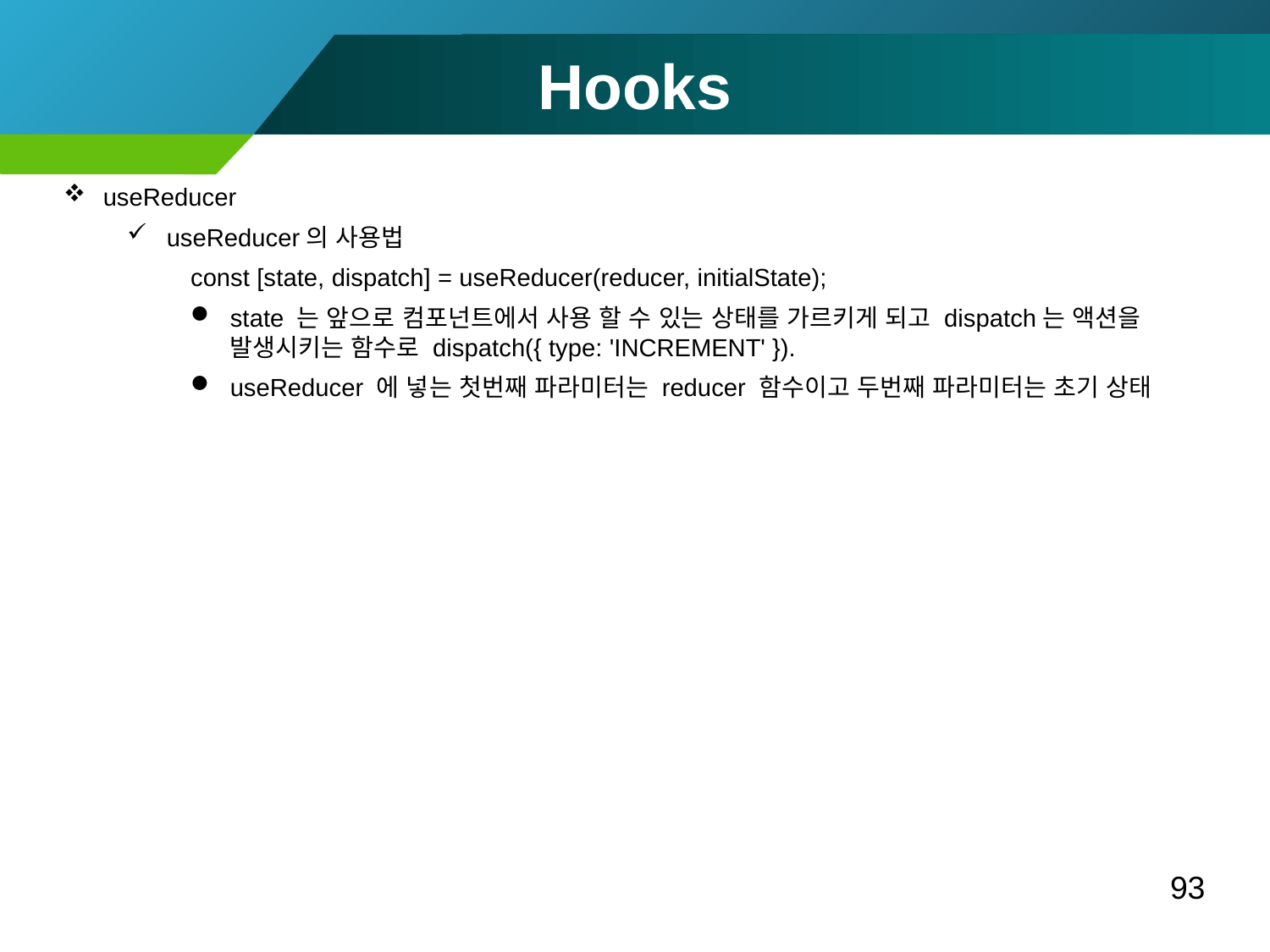

Hooks
useReducer
useReducer의 사용법
const [state, dispatch] = useReducer(reducer, initialState);
state 는 앞으로 컴포넌트에서 사용 할 수 있는 상태를 가르키게 되고 dispatch는 액션을 발생시키는 함수로 dispatch({ type: 'INCREMENT' }).
useReducer 에 넣는 첫번째 파라미터는 reducer 함수이고 두번째 파라미터는 초기 상태
93